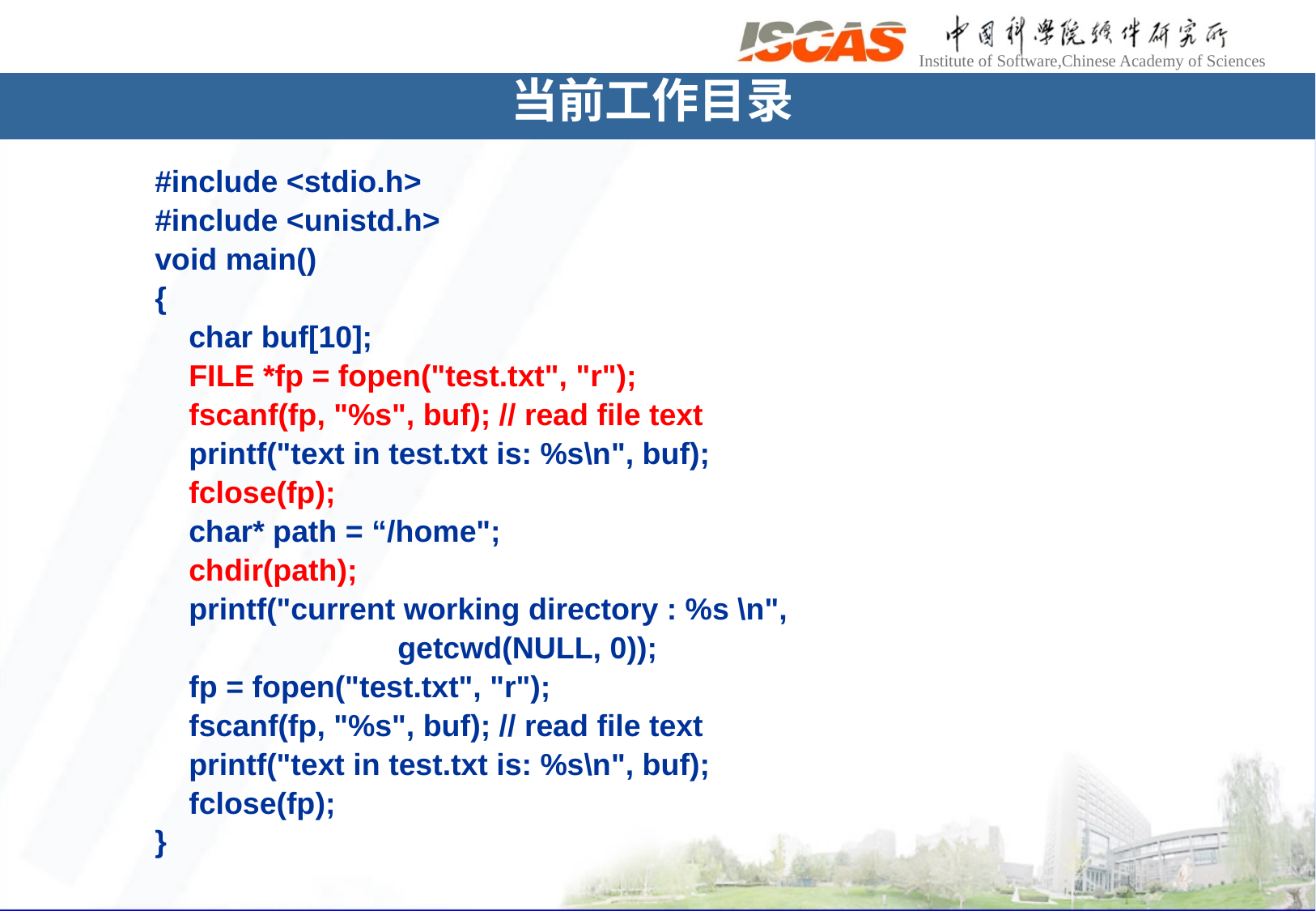

当前工作目录

#include <stdio.h>
#include <unistd.h>
void main()
{
    char buf[10];
    FILE *fp = fopen("test.txt", "r");
    fscanf(fp, "%s", buf); // read file text
    printf("text in test.txt is: %s\n", buf);
    fclose(fp);
    char* path = “/home";
    chdir(path);
    printf("current working directory : %s \n",
		getcwd(NULL, 0));
    fp = fopen("test.txt", "r");
    fscanf(fp, "%s", buf); // read file text
    printf("text in test.txt is: %s\n", buf);
    fclose(fp);
}